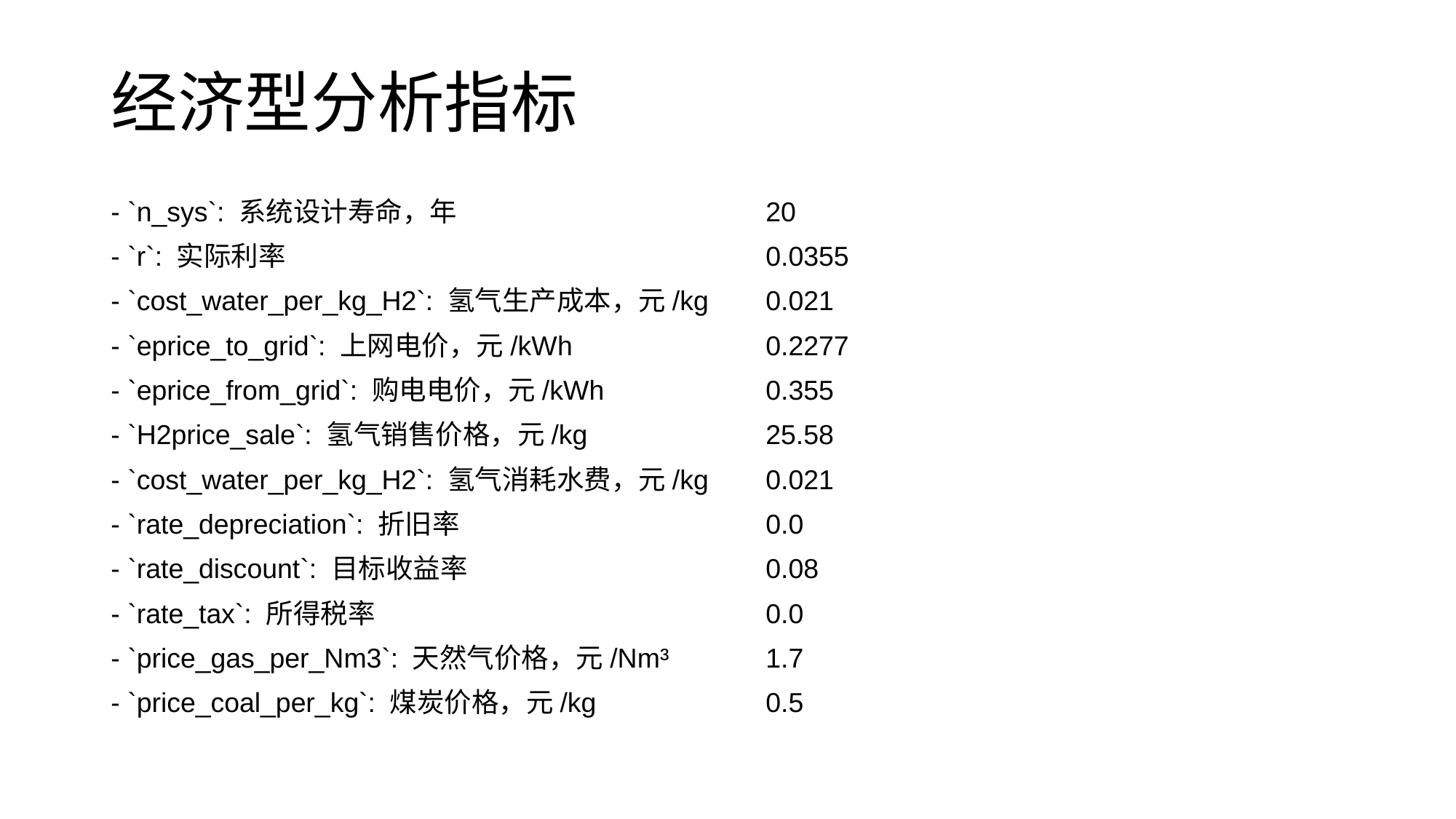

# 经济型分析指标
- `n_sys`: 系统设计寿命，年			20
- `r`: 实际利率					0.0355
- `cost_water_per_kg_H2`: 氢气生产成本，元/kg	0.021
- `eprice_to_grid`: 上网电价，元/kWh		0.2277
- `eprice_from_grid`: 购电电价，元/kWh		0.355
- `H2price_sale`: 氢气销售价格，元/kg		25.58
- `cost_water_per_kg_H2`: 氢气消耗水费，元/kg	0.021
- `rate_depreciation`: 折旧率			0.0
- `rate_discount`: 目标收益率			0.08
- `rate_tax`: 所得税率				0.0
- `price_gas_per_Nm3`: 天然气价格，元/Nm³	1.7
- `price_coal_per_kg`: 煤炭价格，元/kg		0.5